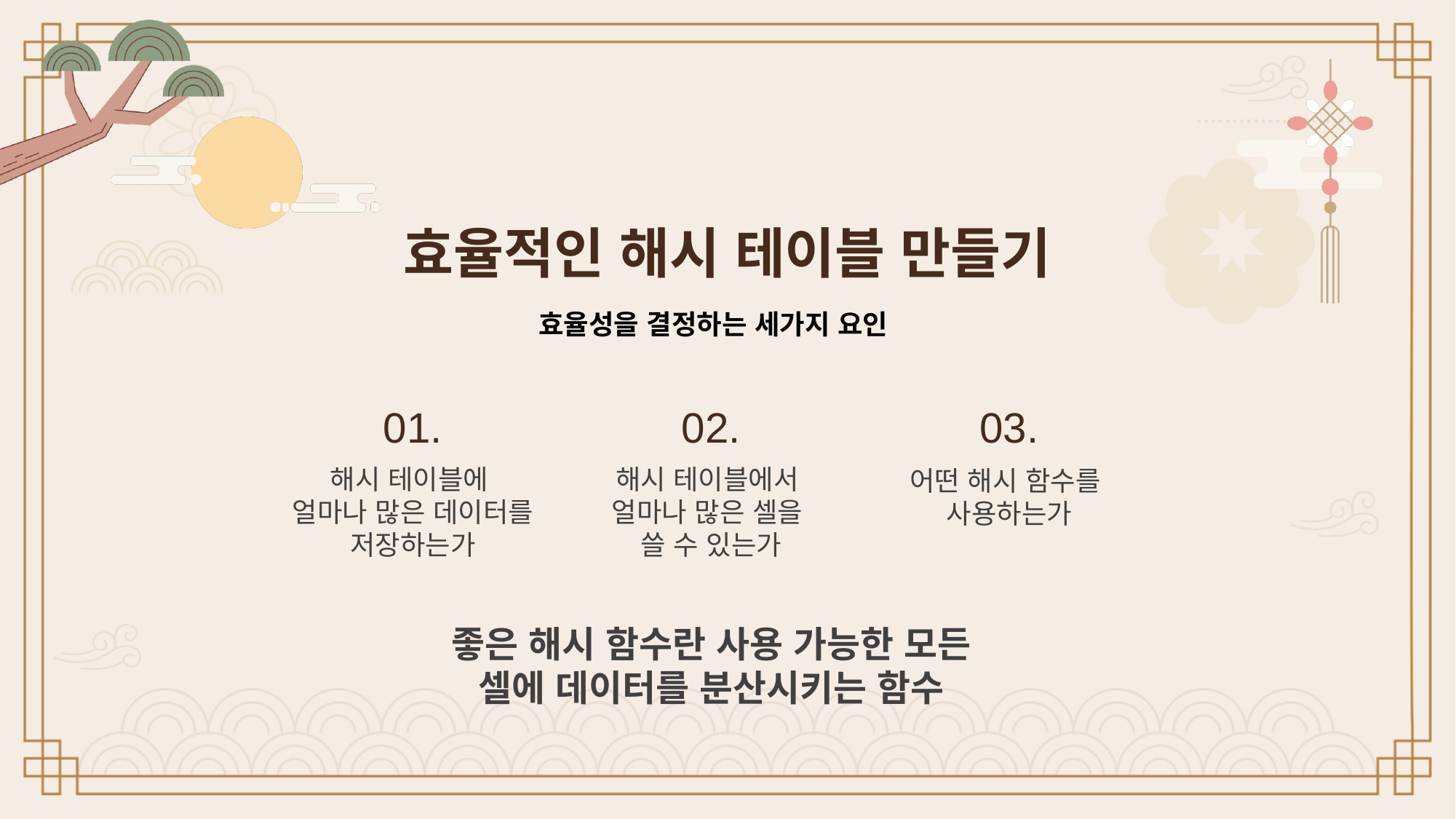

효율적인 해시 테이블 만들기
효율성을 결정하는 세가지 요인
01.
02.
03.
해시 테이블에
얼마나 많은 데이터를 저장하는가
해시 테이블에서
얼마나 많은 셀을
쓸 수 있는가
어떤 해시 함수를
사용하는가
좋은 해시 함수란 사용 가능한 모든 셀에 데이터를 분산시키는 함수